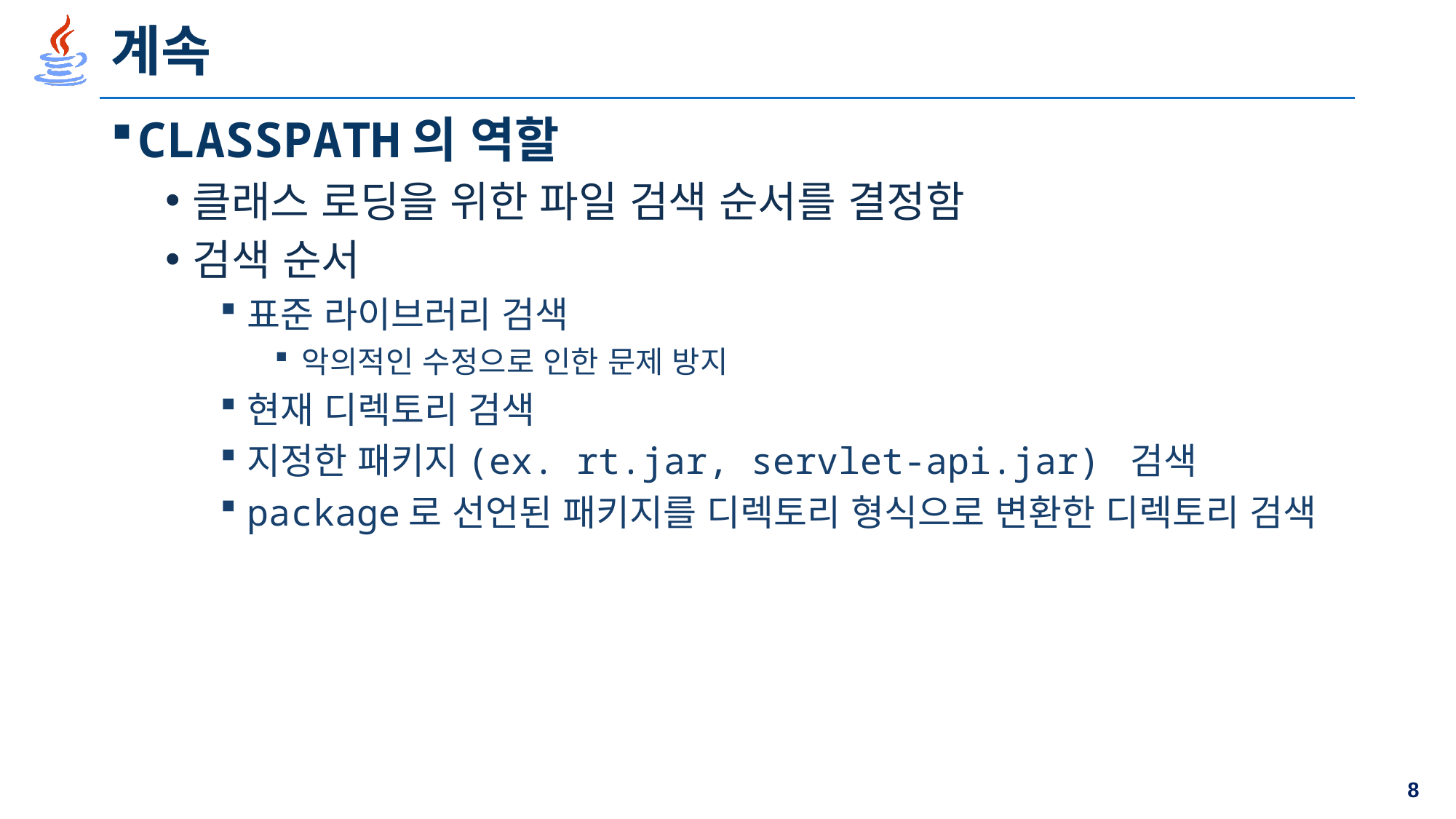

# 계속
CLASSPATH의 역할
클래스 로딩을 위한 파일 검색 순서를 결정함
검색 순서
표준 라이브러리 검색
악의적인 수정으로 인한 문제 방지
현재 디렉토리 검색
지정한 패키지(ex. rt.jar, servlet-api.jar) 검색
package로 선언된 패키지를 디렉토리 형식으로 변환한 디렉토리 검색

8